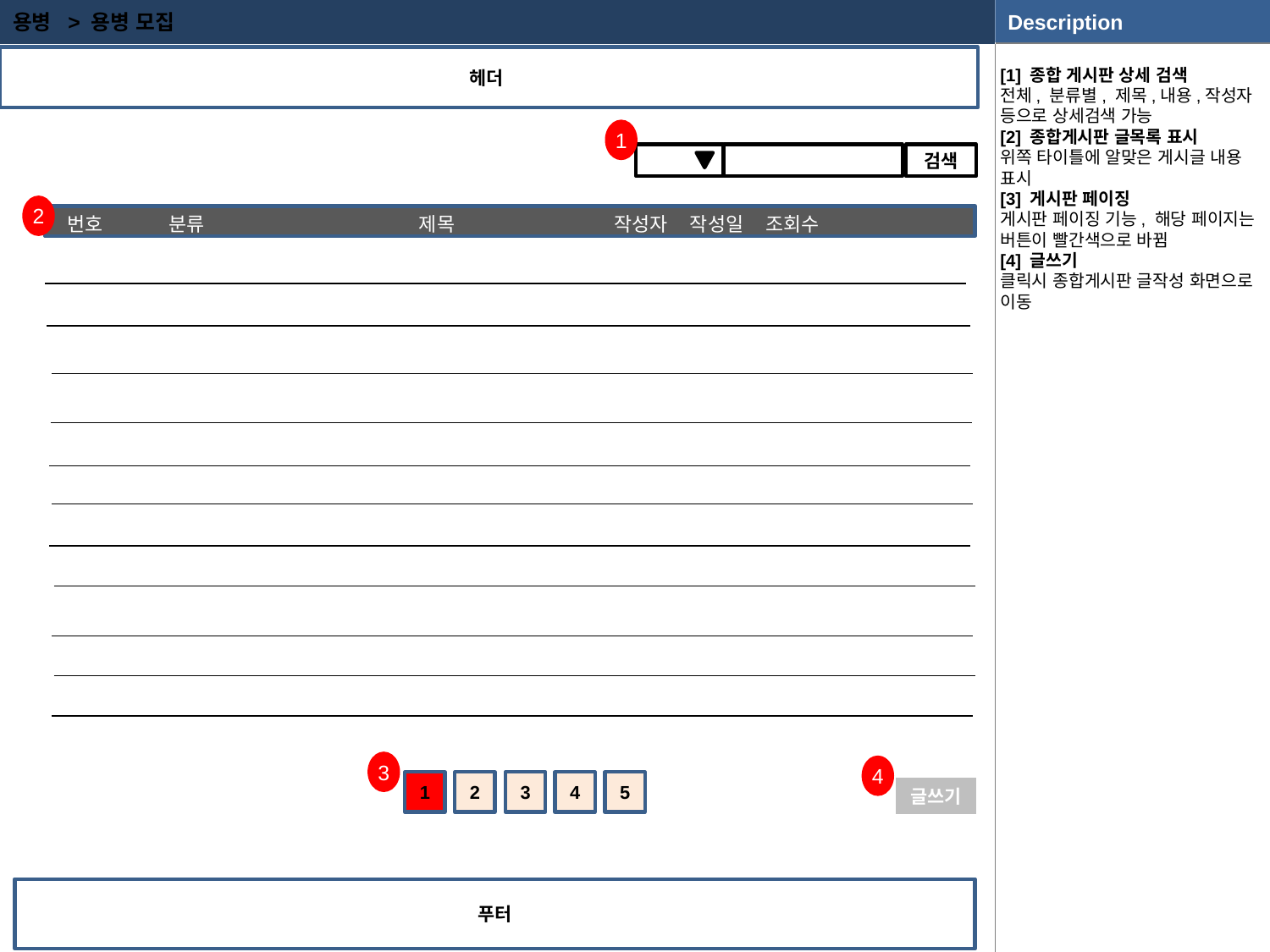

용병  > 용병 모집

[1] 종합 게시판 상세 검색
전체, 분류별, 제목,내용,작성자 등으로 상세검색 가능
[2] 종합게시판 글목록 표시
위쪽 타이틀에 알맞은 게시글 내용 표시
[3] 게시판 페이징
게시판 페이징 기능, 해당 페이지는 버튼이 빨간색으로 바뀜
[4] 글쓰기
클릭시 종합게시판 글작성 화면으로 이동
헤더
1

검색

2

번호            분류                                       제목                             작성자    작성일    조회수
3
4
1
2
3
4
5
글쓰기
푸터